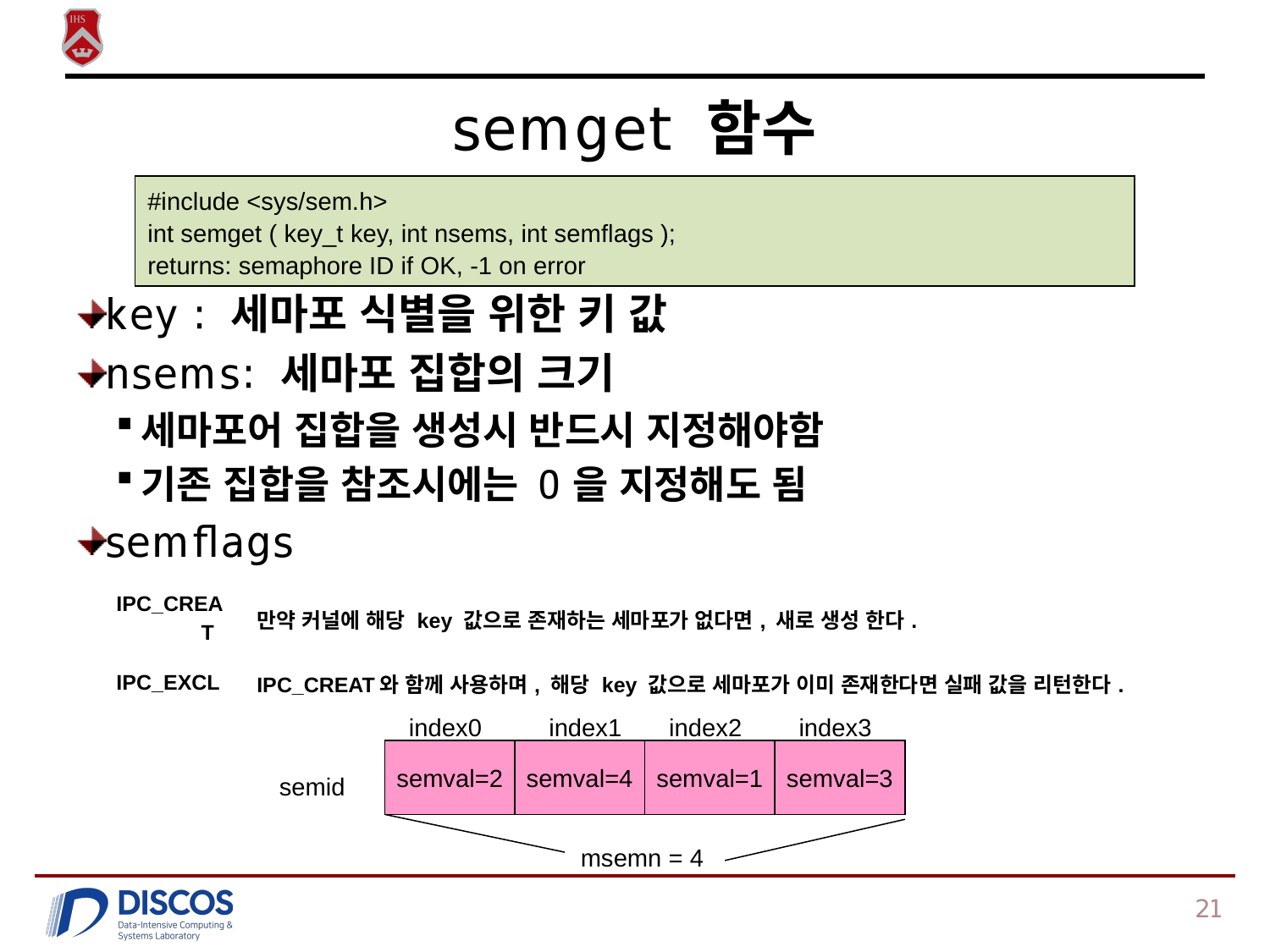

# semget 함수
#include <sys/sem.h>
int semget ( key_t key, int nsems, int semflags );
returns: semaphore ID if OK, -1 on error

key : 세마포 식별을 위한 키 값
nsems: 세마포 집합의 크기
세마포어 집합을 생성시 반드시 지정해야함
기존 집합을 참조시에는 0을 지정해도 됨
semflags

| IPC\_CREAT | 만약 커널에 해당 key 값으로 존재하는 세마포가 없다면, 새로 생성 한다. |
| --- | --- |
| IPC\_EXCL | IPC\_CREAT와 함께 사용하며, 해당 key 값으로 세마포가 이미 존재한다면 실패 값을 리턴한다. |
index0
index1
index2
index3
semval=2
semval=4
semval=1
semval=3
semid

msemn = 4
21